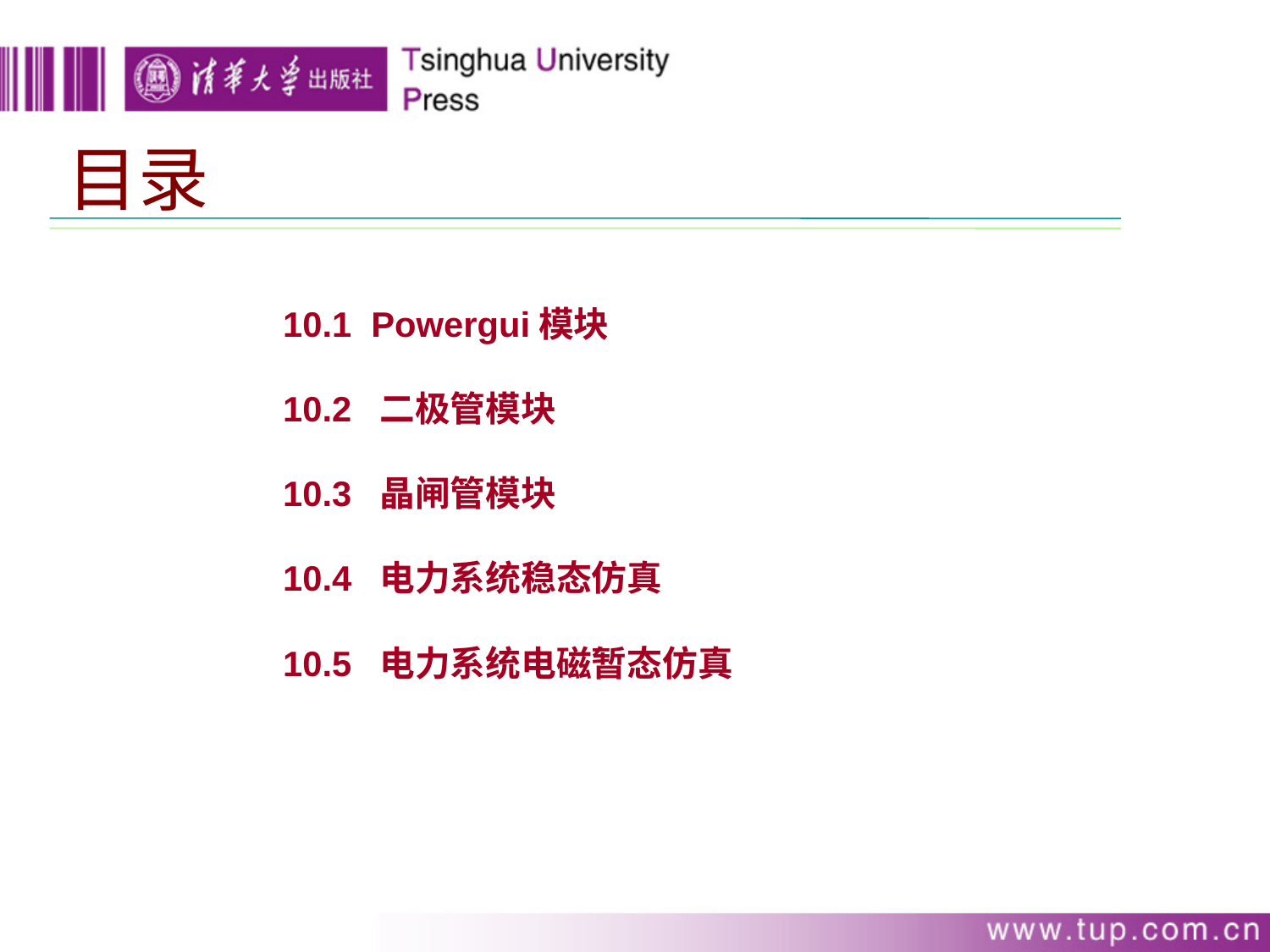

目录
10.1  Powergui模块

10.2  二极管模块

10.3  晶闸管模块

10.4  电力系统稳态仿真

10.5  电力系统电磁暂态仿真